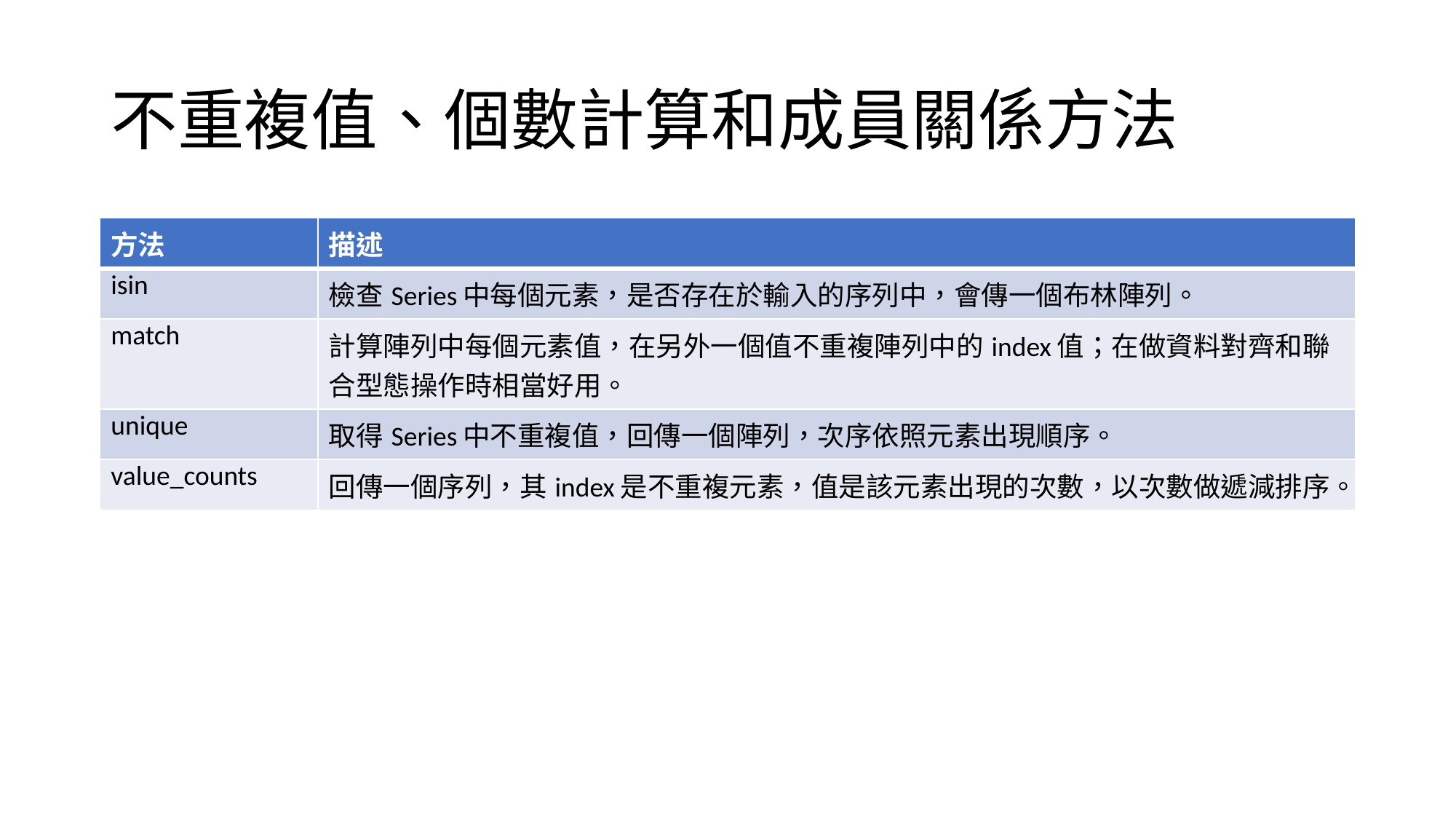

# 不重複值、個數計算和成員關係方法
| 方法 | 描述 |
| --- | --- |
| isin | 檢查Series中每個元素，是否存在於輸入的序列中，會傳一個布林陣列。 |
| match | 計算陣列中每個元素值，在另外一個值不重複陣列中的index值；在做資料對齊和聯合型態操作時相當好用。 |
| unique | 取得Series中不重複值，回傳一個陣列，次序依照元素出現順序。 |
| value\_counts | 回傳一個序列，其index是不重複元素，值是該元素出現的次數，以次數做遞減排序。 |